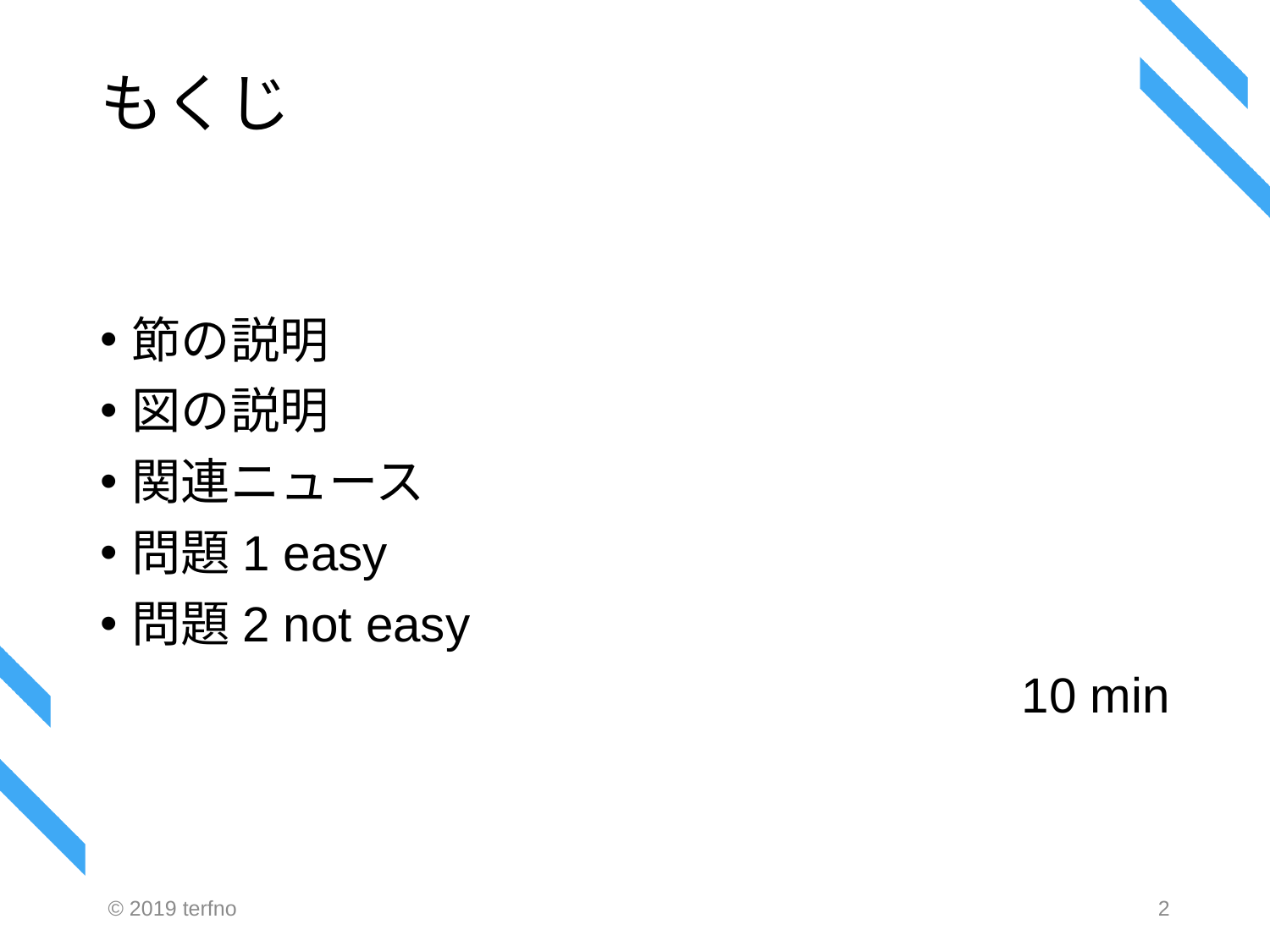

# もくじ
節の説明
図の説明
関連ニュース
問題1 easy
問題2 not easy
10 min
© 2019 terfno
2